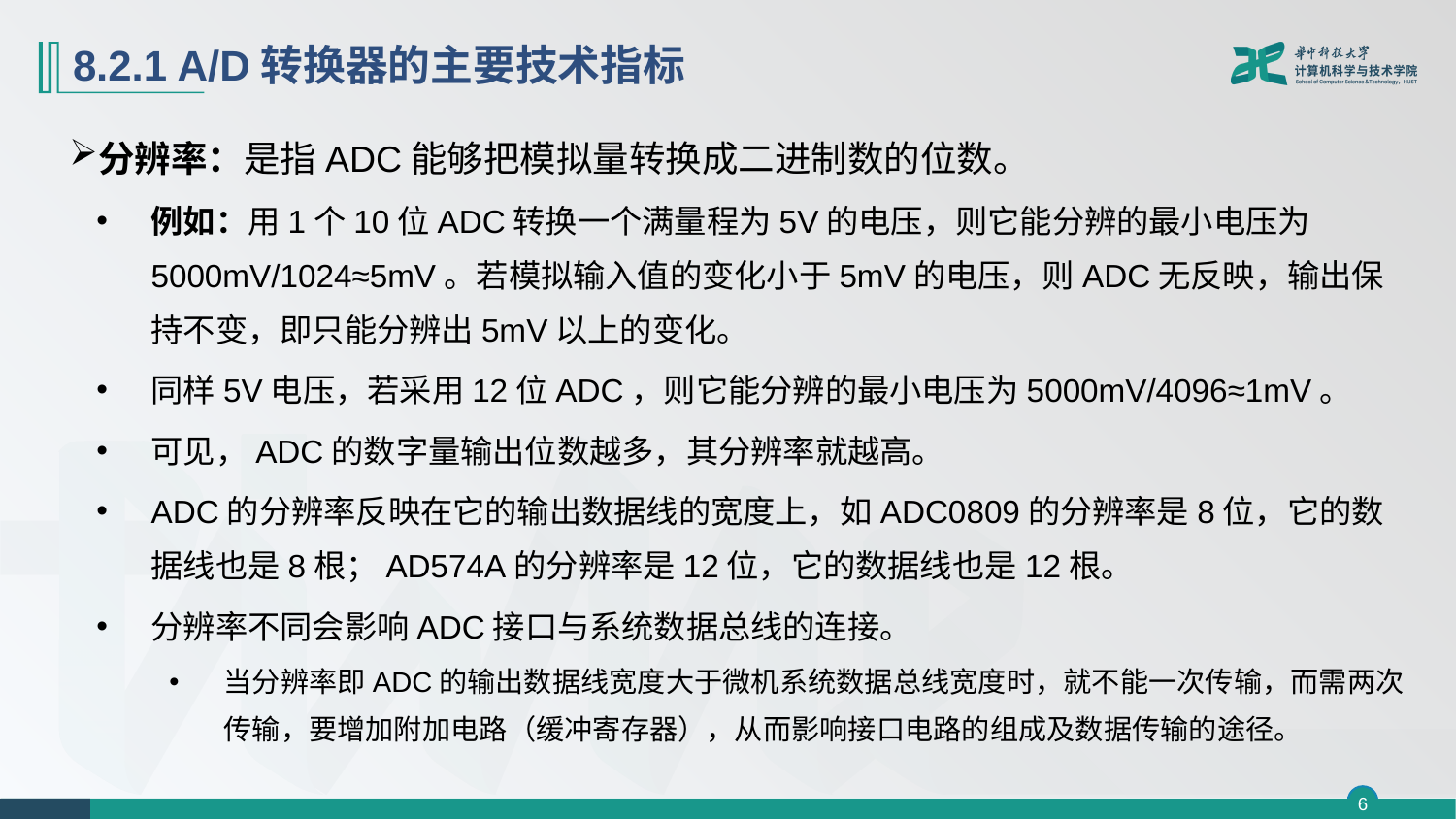

# 8.2.1 A/D转换器的主要技术指标
分辨率：是指ADC能够把模拟量转换成二进制数的位数。
例如：用1个10位ADC转换一个满量程为5V的电压，则它能分辨的最小电压为5000mV/1024≈5mV。若模拟输入值的变化小于5mV的电压，则ADC无反映，输出保持不变，即只能分辨出5mV以上的变化。
同样5V电压，若采用12位ADC，则它能分辨的最小电压为5000mV/4096≈1mV。
可见，ADC的数字量输出位数越多，其分辨率就越高。
ADC的分辨率反映在它的输出数据线的宽度上，如ADC0809的分辨率是8位，它的数据线也是8根；AD574A的分辨率是12位，它的数据线也是12根。
分辨率不同会影响ADC接口与系统数据总线的连接。
当分辨率即ADC的输出数据线宽度大于微机系统数据总线宽度时，就不能一次传输，而需两次传输，要增加附加电路（缓冲寄存器），从而影响接口电路的组成及数据传输的途径。